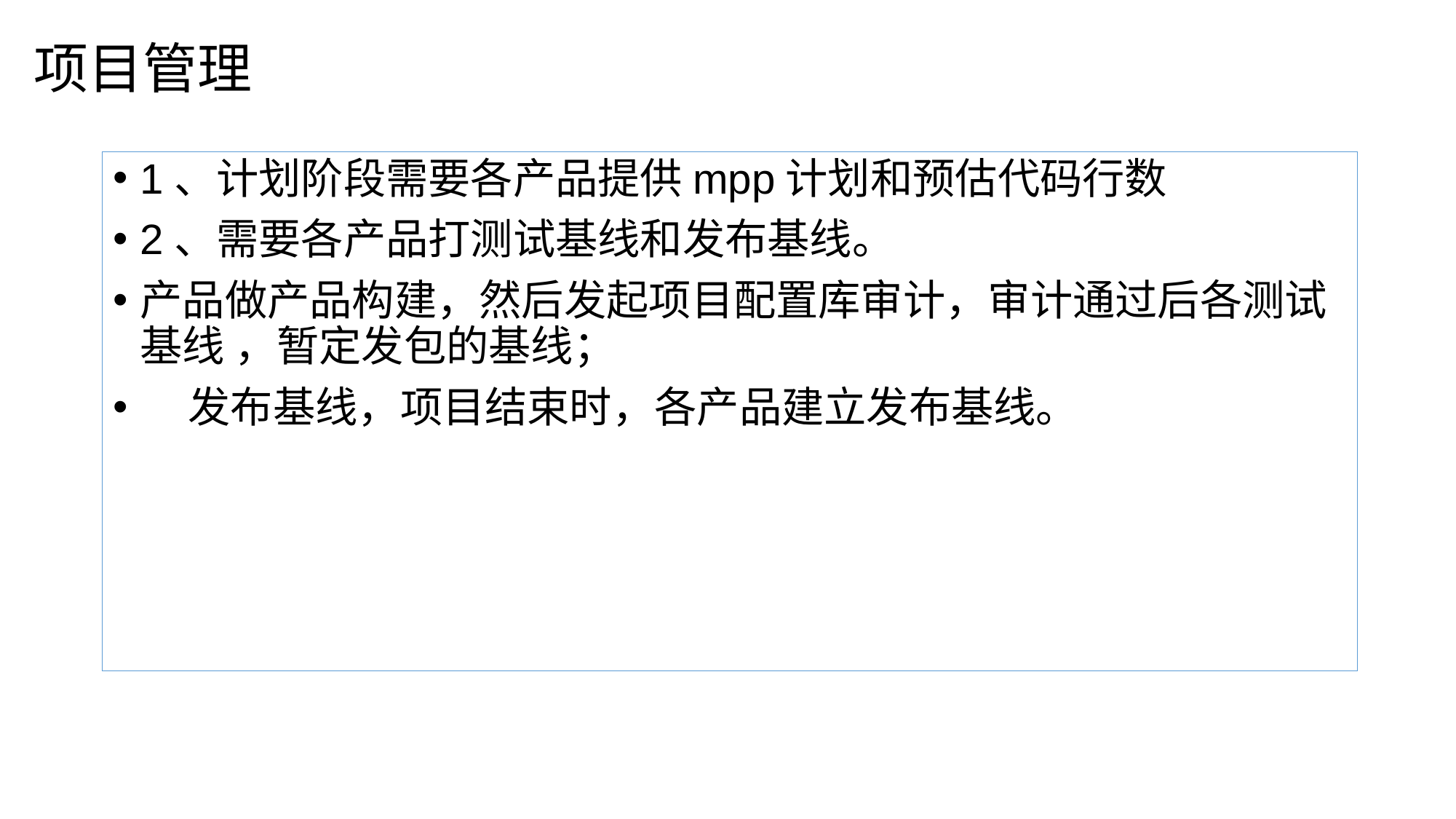

项目管理
1、计划阶段需要各产品提供mpp计划和预估代码行数
2、需要各产品打测试基线和发布基线。
产品做产品构建，然后发起项目配置库审计，审计通过后各测试基线 ，暂定发包的基线；
    发布基线，项目结束时，各产品建立发布基线。